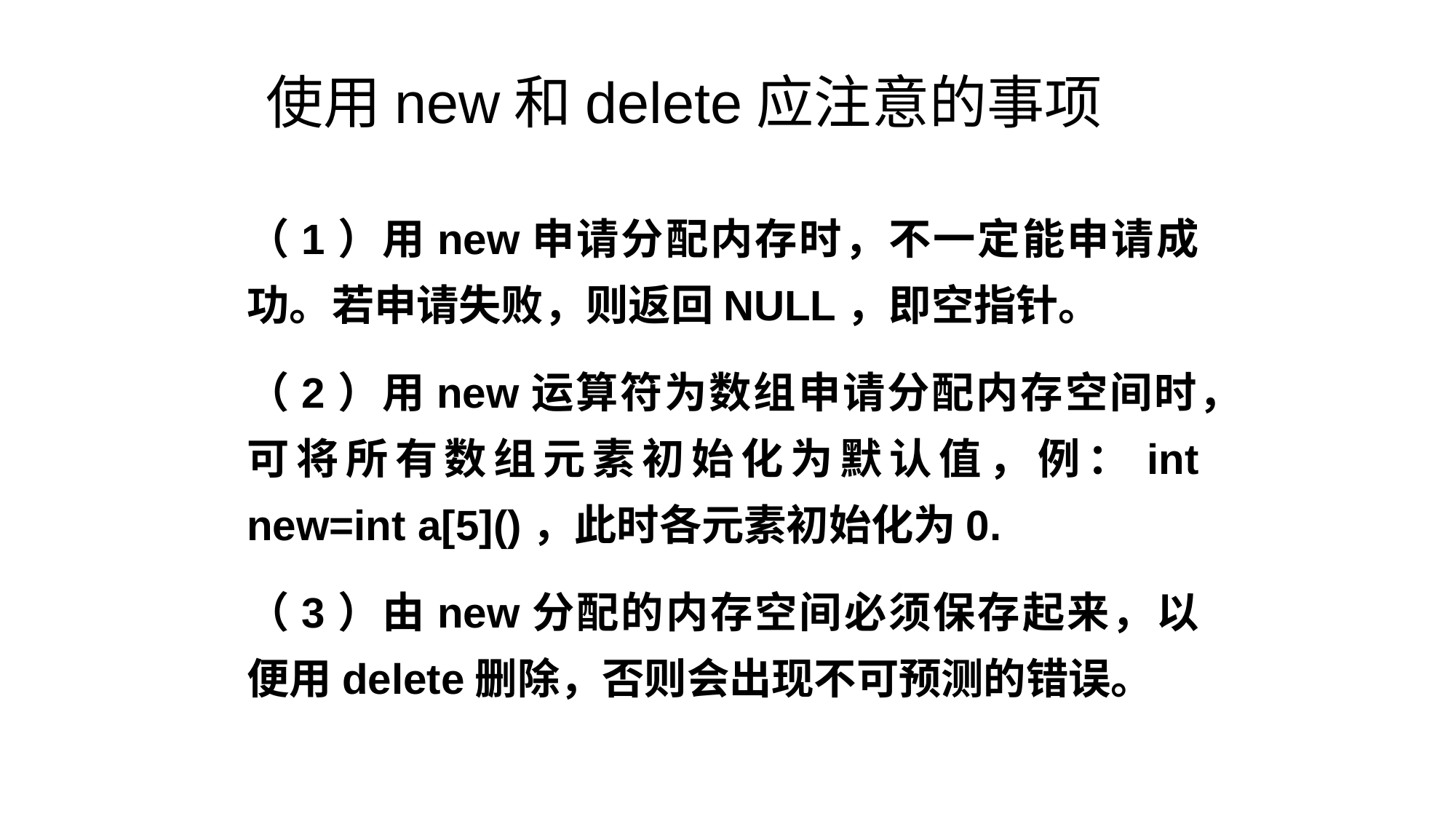

# 使用new和delete应注意的事项
（1）用new申请分配内存时，不一定能申请成功。若申请失败，则返回NULL，即空指针。
（2）用new运算符为数组申请分配内存空间时，可将所有数组元素初始化为默认值，例：int new=int a[5]()，此时各元素初始化为0.
（3）由new分配的内存空间必须保存起来，以便用delete删除，否则会出现不可预测的错误。